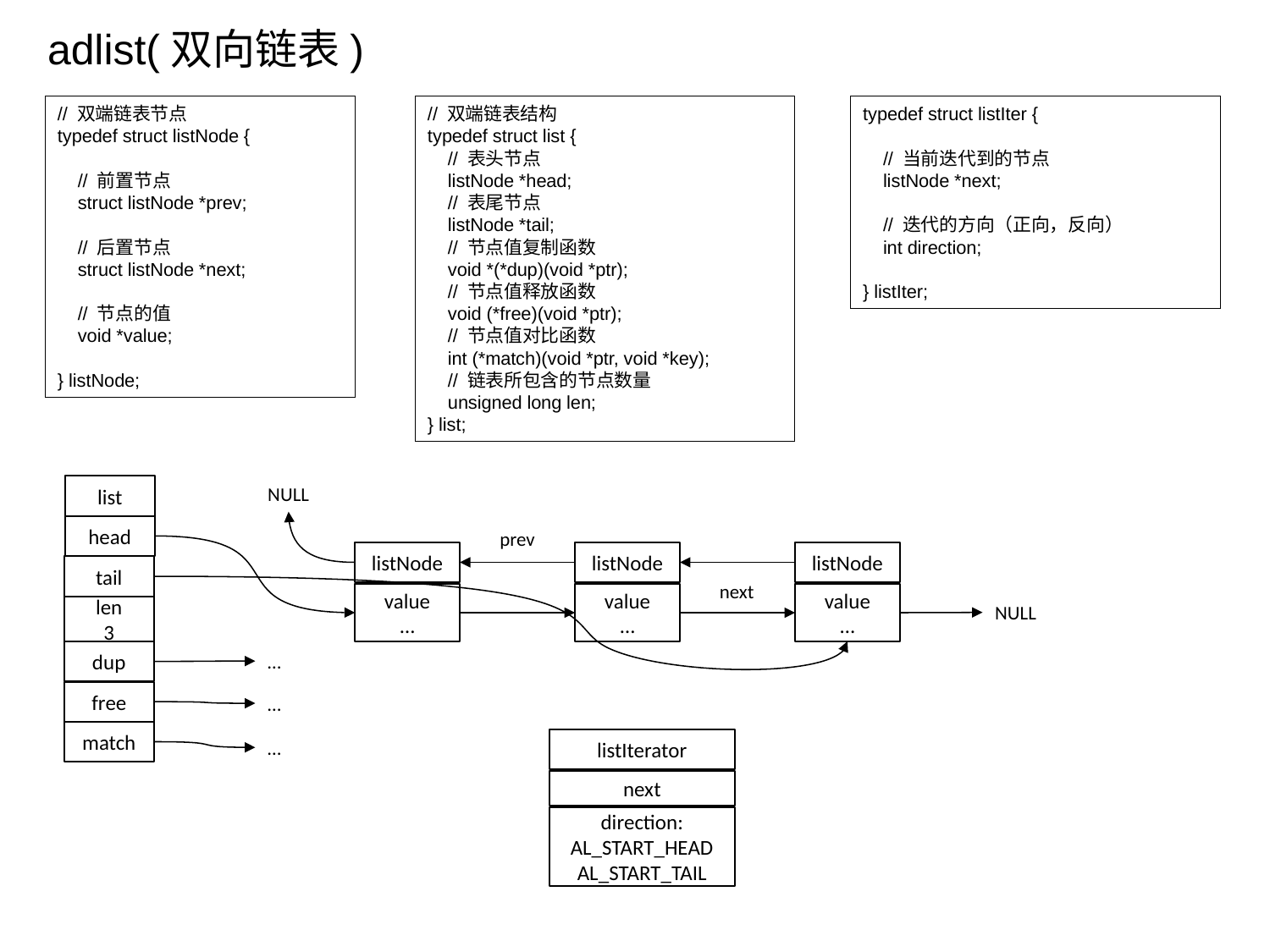

adlist(双向链表)
// 双端链表节点
typedef struct listNode {

    // 前置节点
    struct listNode *prev;

    // 后置节点
    struct listNode *next;

    // 节点的值
    void *value;

} listNode;
// 双端链表结构
typedef struct list {
    // 表头节点
    listNode *head;
    // 表尾节点
    listNode *tail;
    // 节点值复制函数
    void *(*dup)(void *ptr);
    // 节点值释放函数
    void (*free)(void *ptr);
    // 节点值对比函数
    int (*match)(void *ptr, void *key);
    // 链表所包含的节点数量
    unsigned long len;
} list;
typedef struct listIter {

    // 当前迭代到的节点
    listNode *next;

    // 迭代的方向（正向，反向）
    int direction;

} listIter;
list
NULL
head
prev
listNode
listNode
value
…
listNode
tail
next
value
…
value
…
NULL
len
3
dup
…
free
…
match
listIterator
…
next
direction:
AL_START_HEAD
AL_START_TAIL